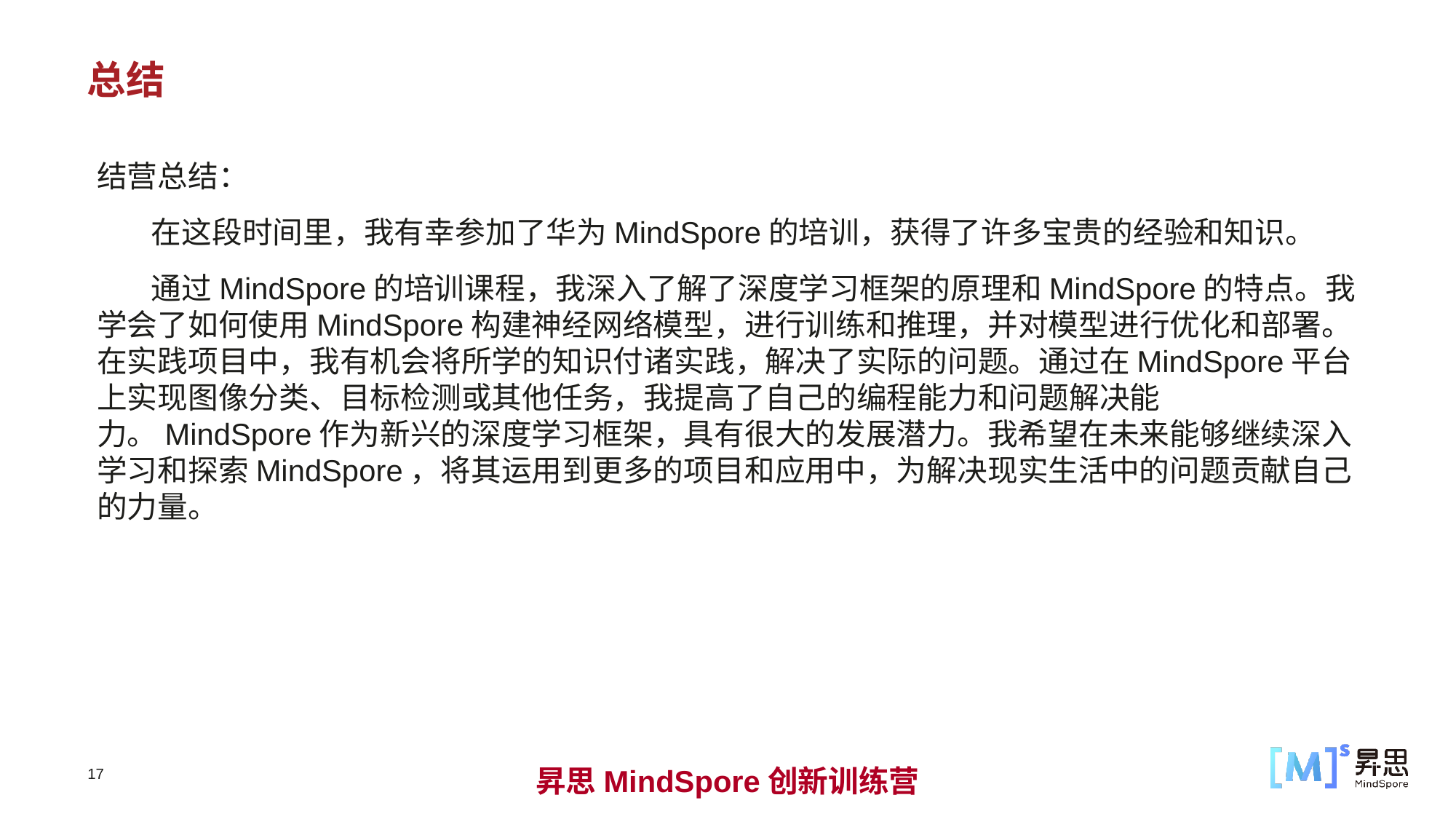

总结
结营总结：
       在这段时间里，我有幸参加了华为MindSpore的培训，获得了许多宝贵的经验和知识。
       通过MindSpore的培训课程，我深入了解了深度学习框架的原理和MindSpore的特点。我学会了如何使用MindSpore构建神经网络模型，进行训练和推理，并对模型进行优化和部署。在实践项目中，我有机会将所学的知识付诸实践，解决了实际的问题。通过在MindSpore平台上实现图像分类、目标检测或其他任务，我提高了自己的编程能力和问题解决能力。MindSpore作为新兴的深度学习框架，具有很大的发展潜力。我希望在未来能够继续深入学习和探索MindSpore，将其运用到更多的项目和应用中，为解决现实生活中的问题贡献自己的力量。